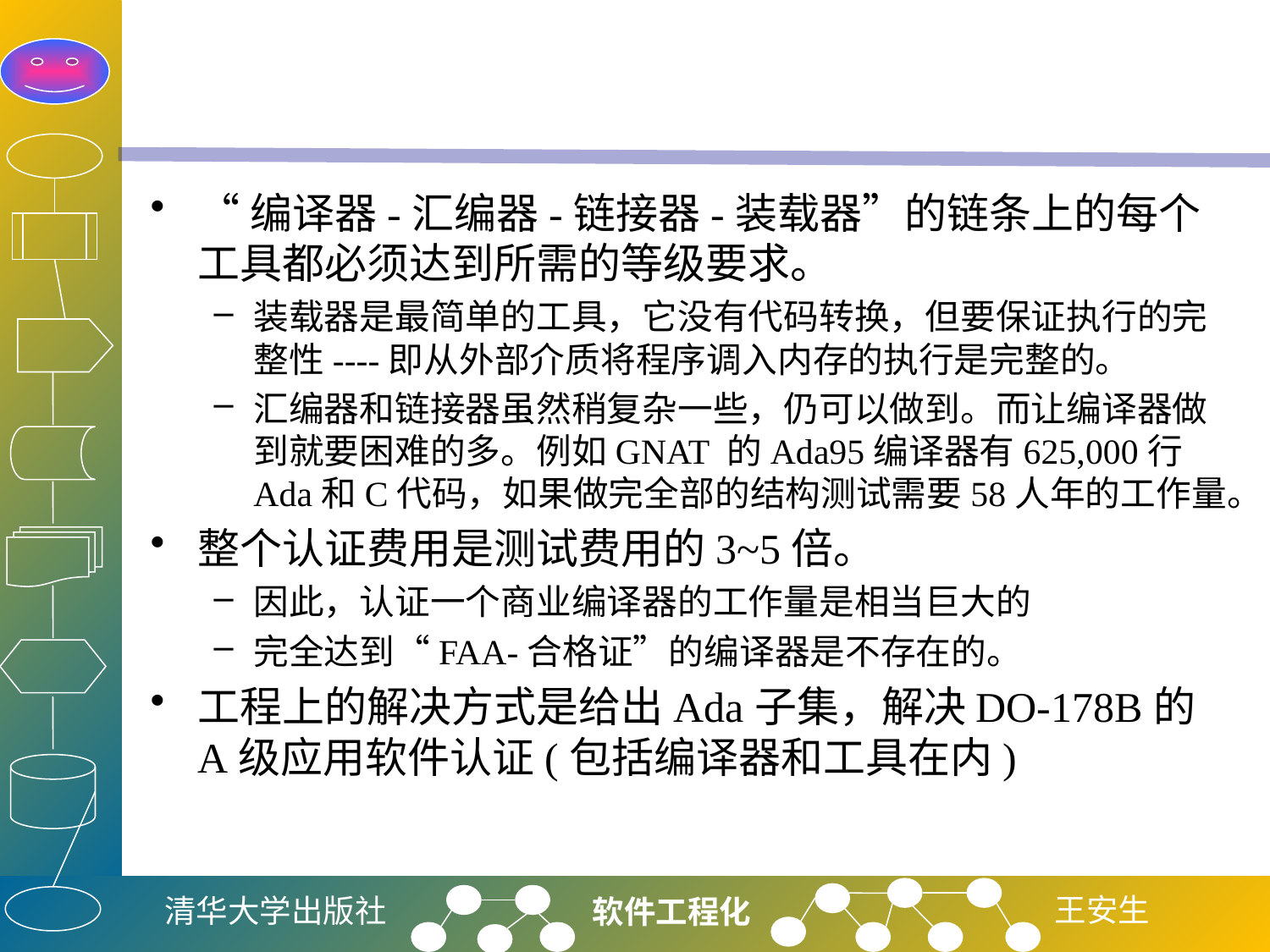

#
“编译器-汇编器-链接器-装载器”的链条上的每个工具都必须达到所需的等级要求。
装载器是最简单的工具，它没有代码转换，但要保证执行的完整性----即从外部介质将程序调入内存的执行是完整的。
汇编器和链接器虽然稍复杂一些，仍可以做到。而让编译器做到就要困难的多。例如GNAT 的Ada95编译器有625,000行Ada和C代码，如果做完全部的结构测试需要58人年的工作量。
整个认证费用是测试费用的3~5倍。
因此，认证一个商业编译器的工作量是相当巨大的
完全达到“FAA-合格证”的编译器是不存在的。
工程上的解决方式是给出Ada子集，解决DO-178B的A级应用软件认证(包括编译器和工具在内)